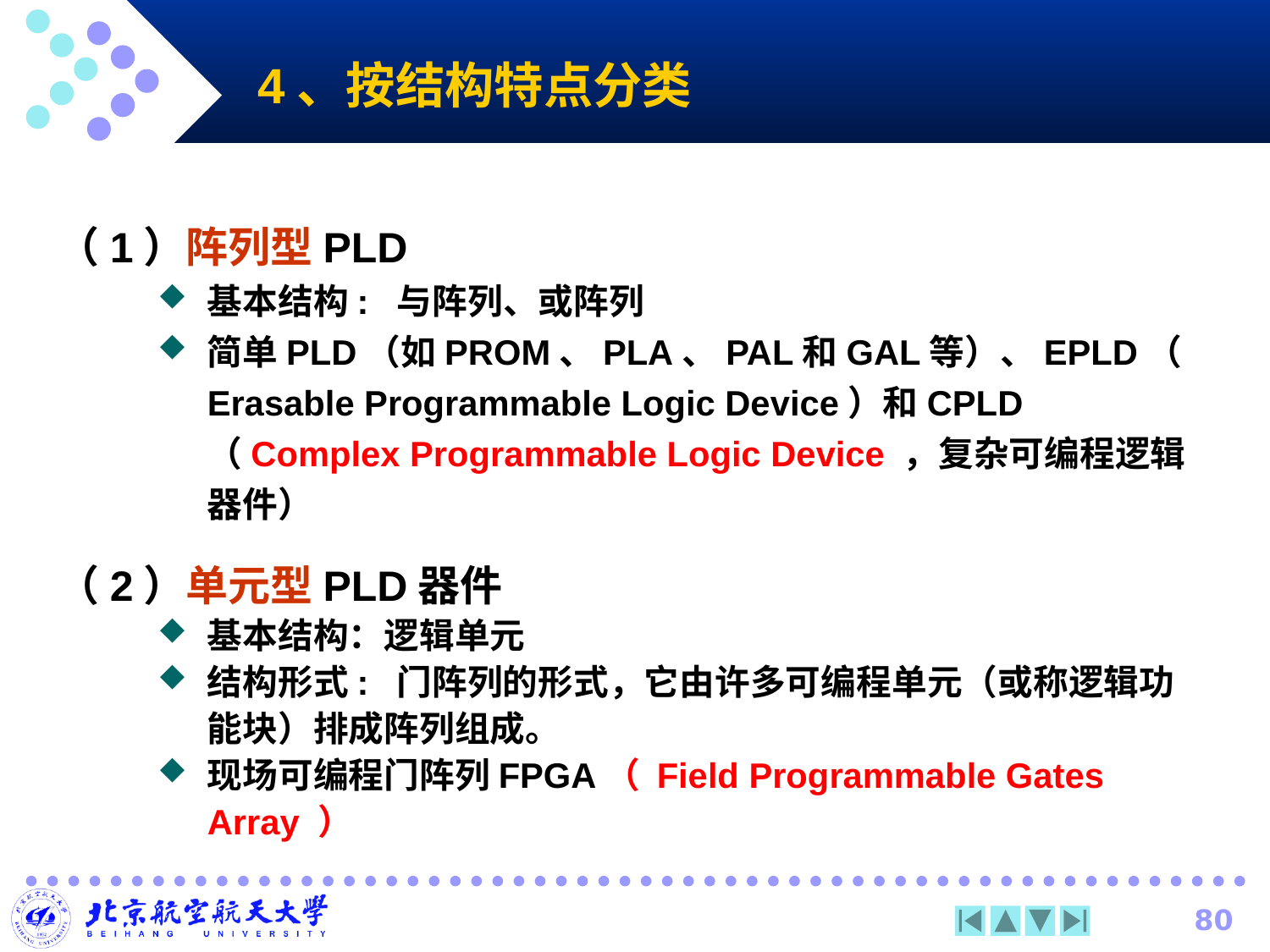

# 4、按结构特点分类
（1）阵列型PLD
基本结构:  与阵列、或阵列
简单PLD（如PROM、PLA、PAL和GAL等）、EPLD（ Erasable Programmable Logic Device）和CPLD （Complex Programmable Logic Device ，复杂可编程逻辑器件）
（2）单元型PLD器件
基本结构：逻辑单元
结构形式:  门阵列的形式，它由许多可编程单元（或称逻辑功能块）排成阵列组成。
现场可编程门阵列FPGA（ Field Programmable Gates Array ）

80